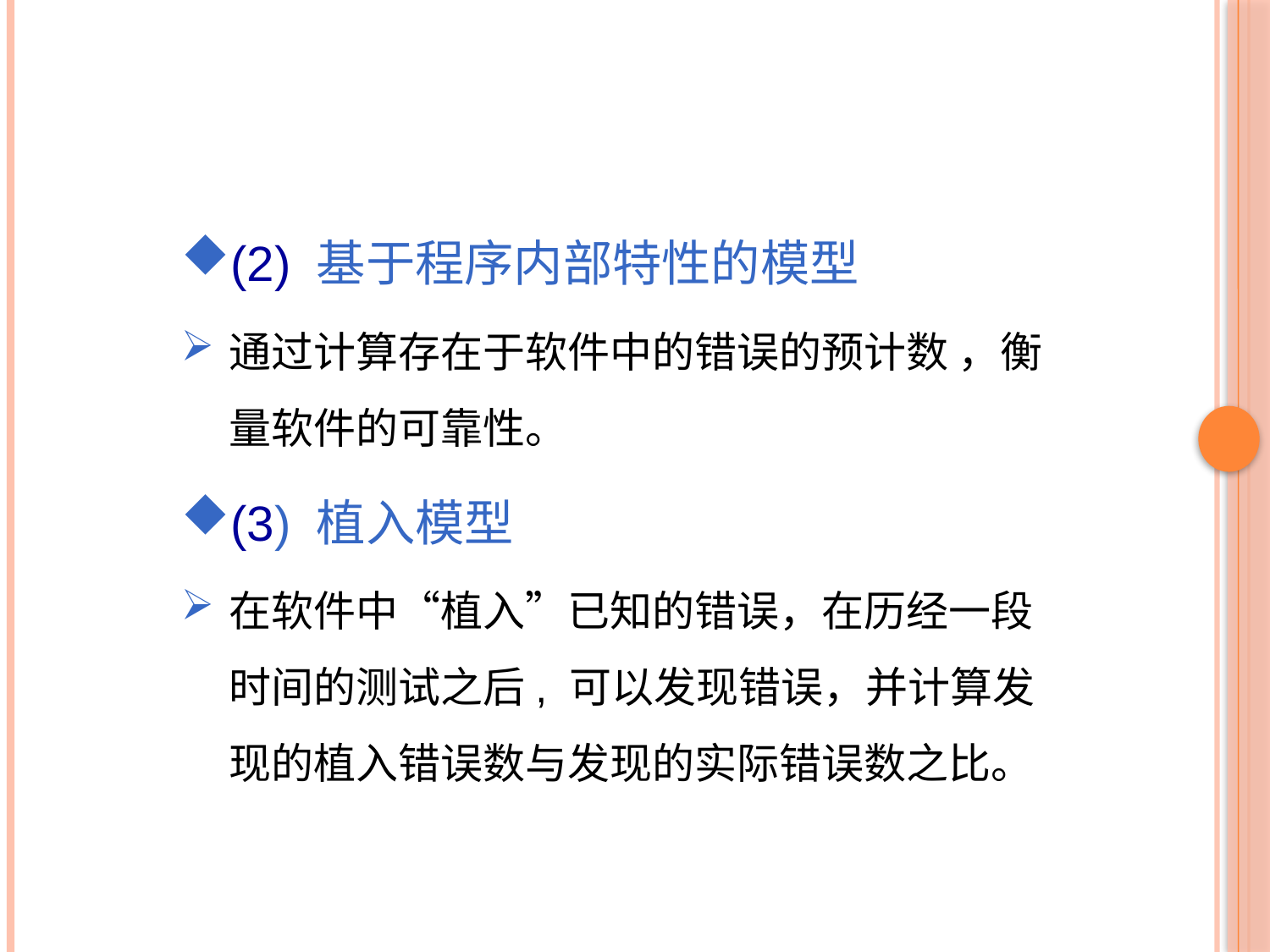

(2) 基于程序内部特性的模型
通过计算存在于软件中的错误的预计数 ，衡量软件的可靠性。
(3) 植入模型
在软件中“植入”已知的错误，在历经一段时间的测试之后, 可以发现错误，并计算发现的植入错误数与发现的实际错误数之比。